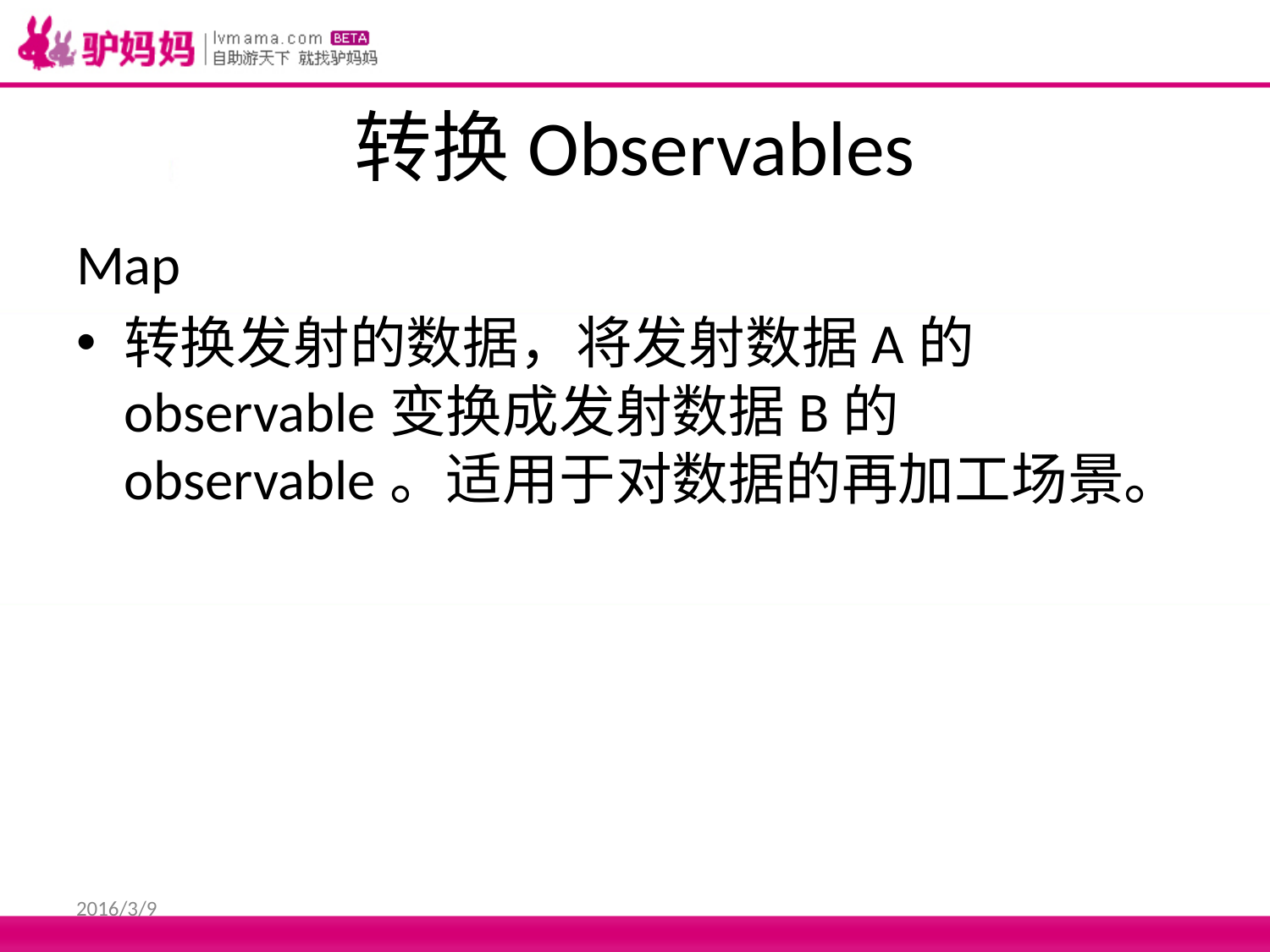

# 转换Observables
Map
转换发射的数据，将发射数据A的observable变换成发射数据B的observable。适用于对数据的再加工场景。
2016/3/9